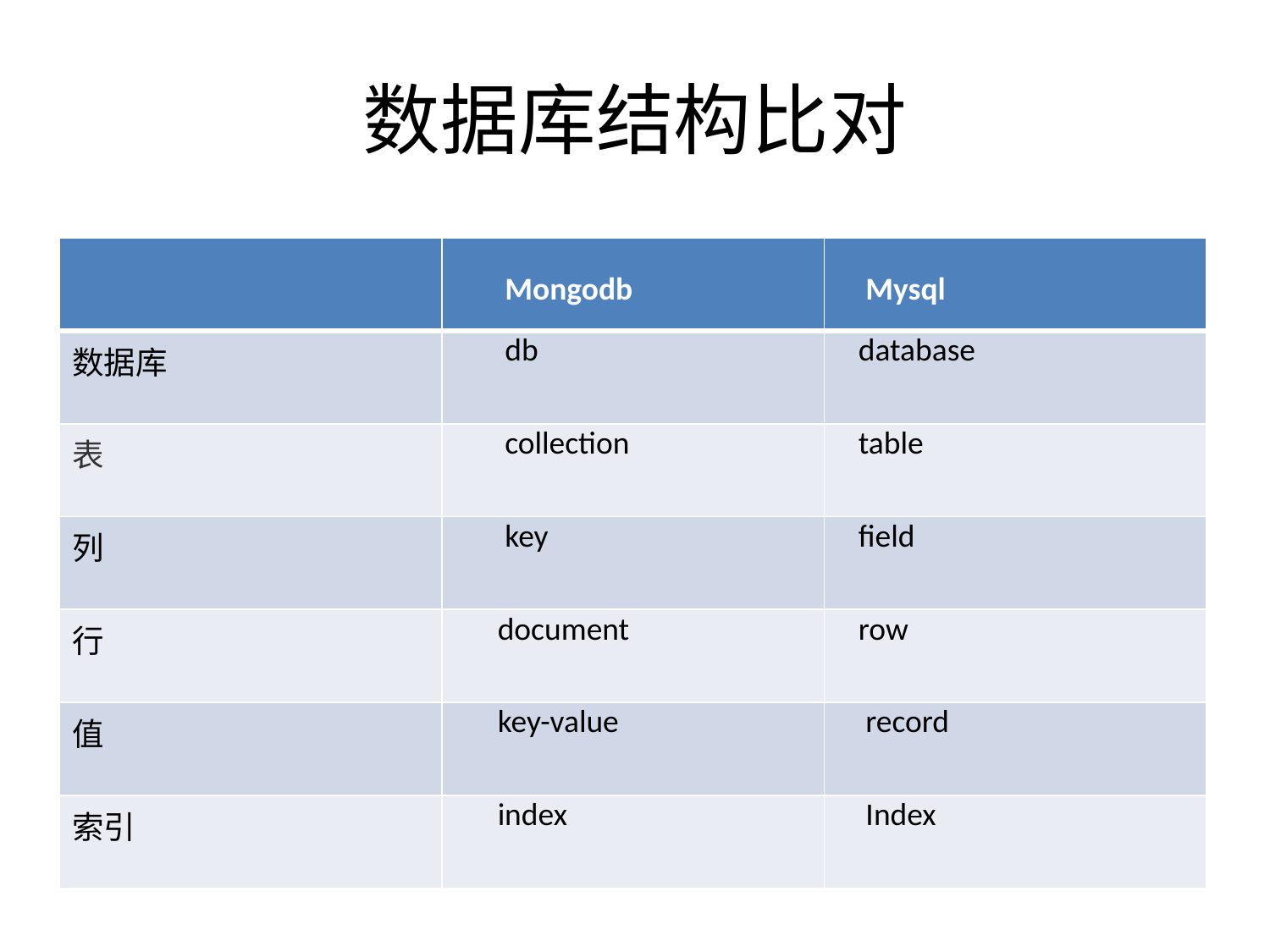

# 数据库结构比对
|  | Mongodb | Mysql |
| --- | --- | --- |
| 数据库 | db | database |
| 表 | collection | table |
| 列 | key | field |
| 行 | document | row |
| 值 | key-value | record |
| 索引 | index | Index |